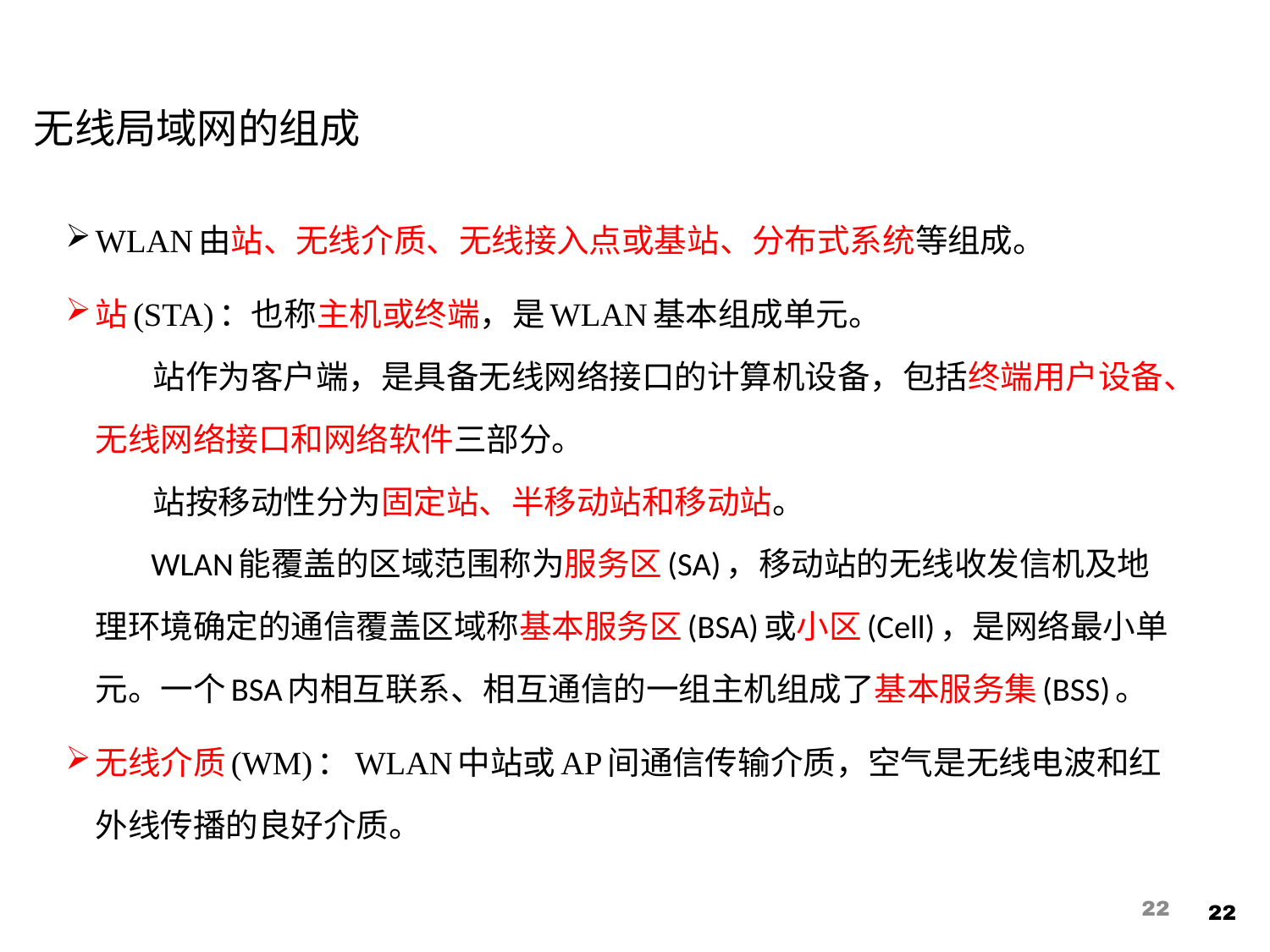

# 无线局域网的组成
WLAN由站、无线介质、无线接入点或基站、分布式系统等组成。
站(STA)：也称主机或终端，是WLAN基本组成单元。
        站作为客户端，是具备无线网络接口的计算机设备，包括终端用户设备、无线网络接口和网络软件三部分。
        站按移动性分为固定站、半移动站和移动站。
       WLAN能覆盖的区域范围称为服务区(SA)，移动站的无线收发信机及地理环境确定的通信覆盖区域称基本服务区(BSA)或小区(Cell)，是网络最小单元。一个BSA内相互联系、相互通信的一组主机组成了基本服务集(BSS)。
无线介质(WM)：WLAN中站或AP间通信传输介质，空气是无线电波和红外线传播的良好介质。
22
22